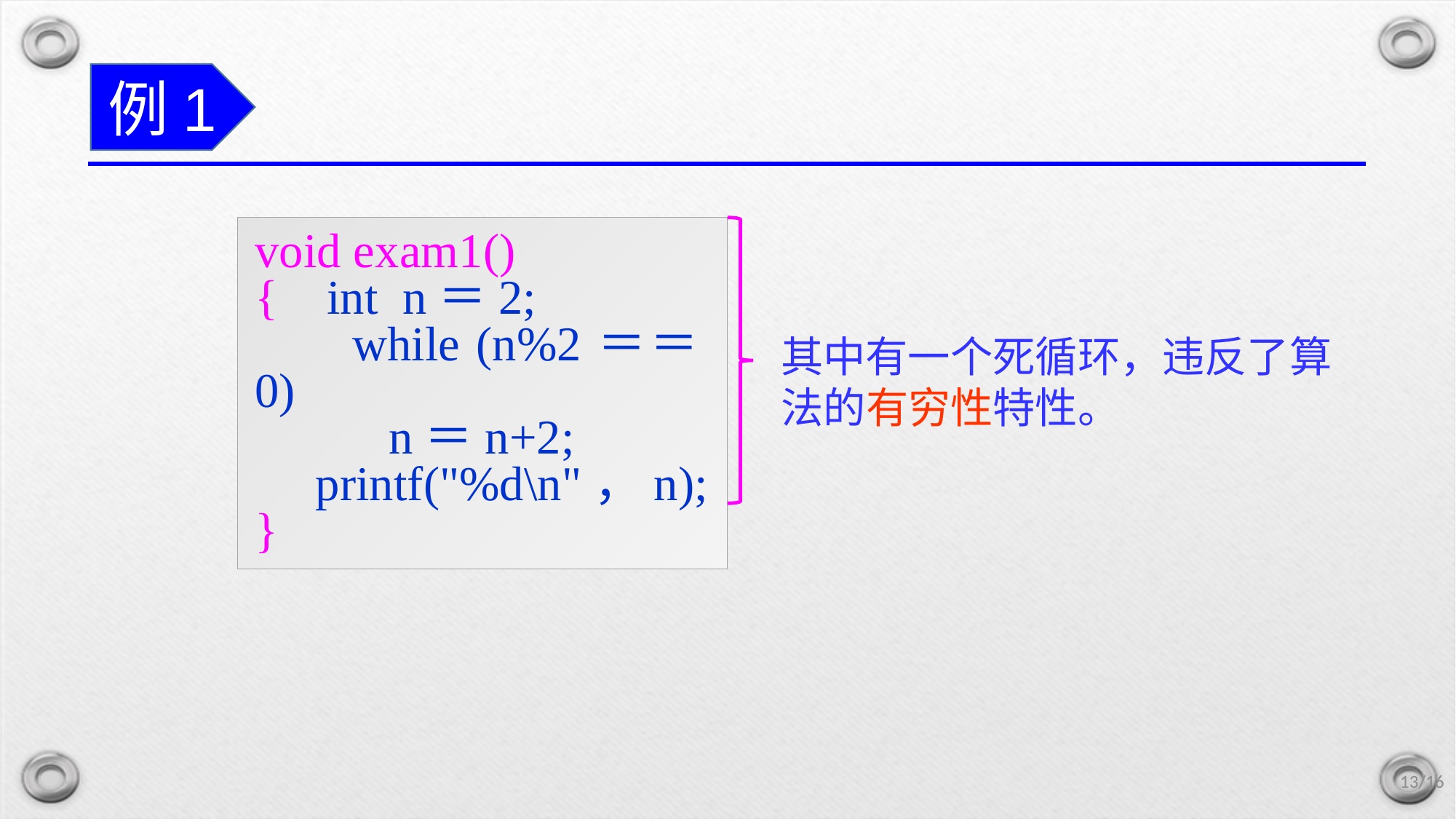

例1
void exam1()
{    int  n＝2;
      while (n%2＝＝0)
           n＝n+2;
     printf("%d\n"，n);
}

其中有一个死循环，违反了算法的有穷性特性。
13/16